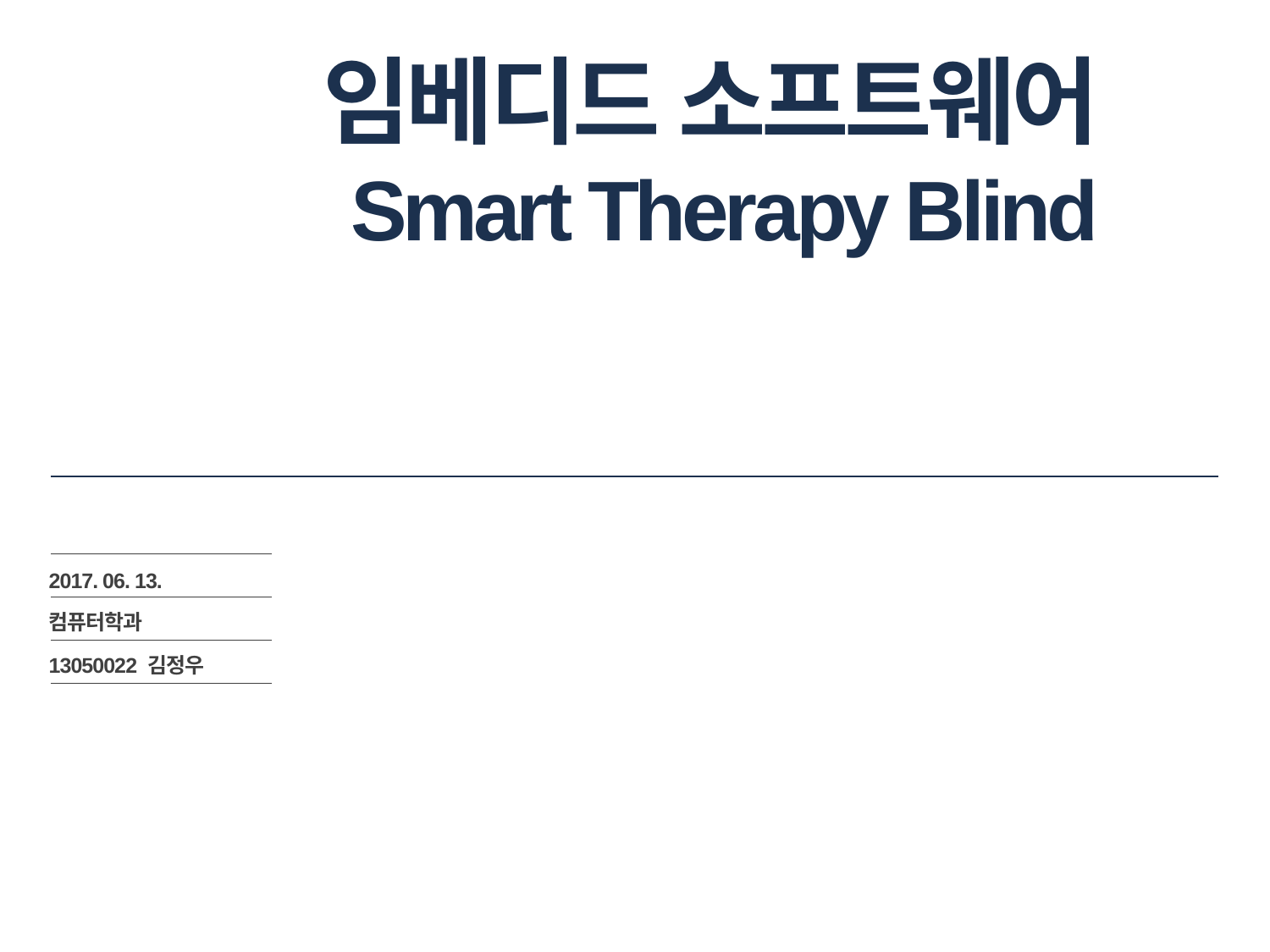

# 임베디드 소프트웨어 Smart Therapy Blind
2017. 06. 13.
컴퓨터학과
13050022 김정우